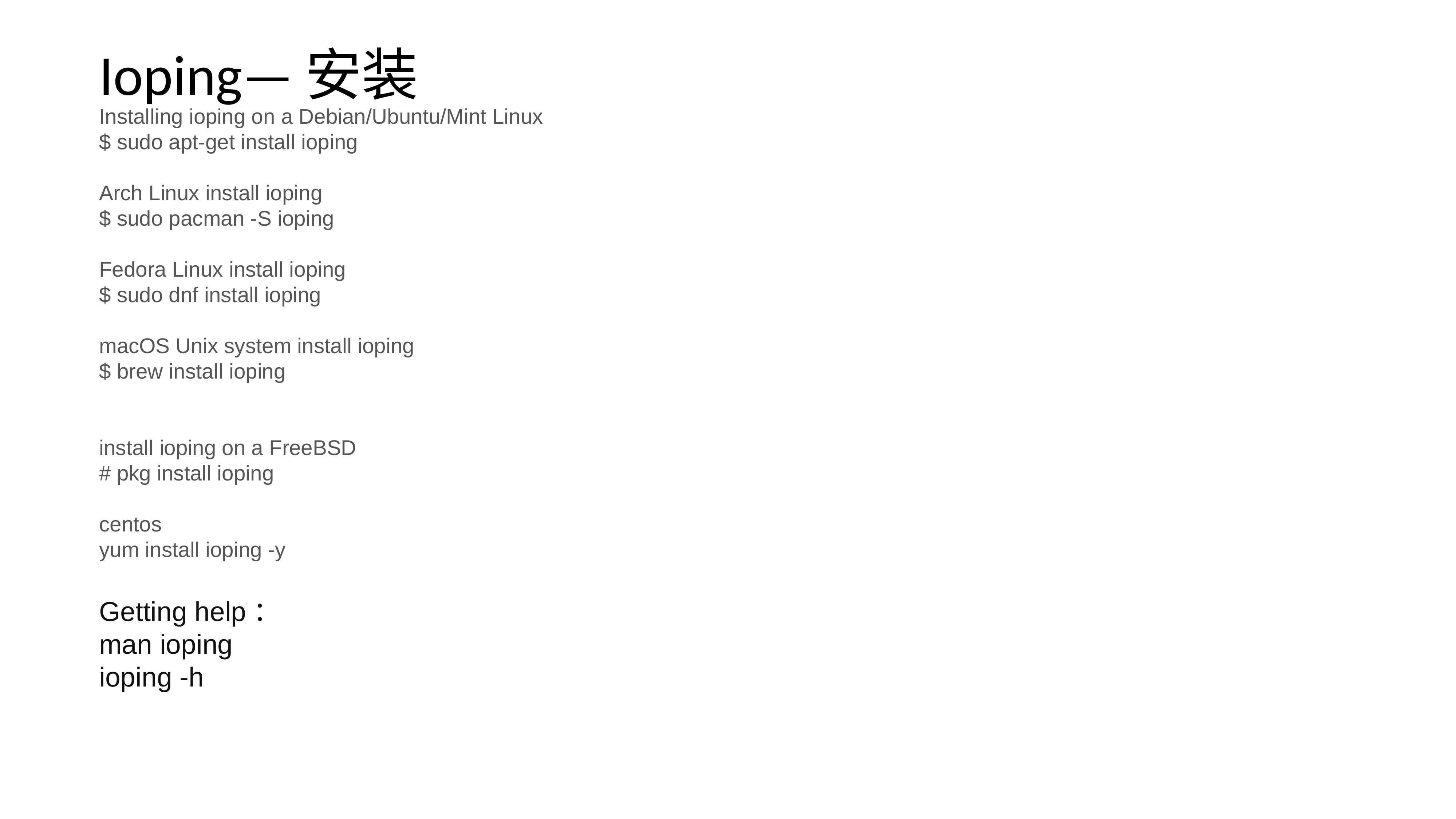

Ioping—安装
Installing ioping on a Debian/Ubuntu/Mint Linux
$ sudo apt-get install ioping

Arch Linux install ioping
$ sudo pacman -S ioping

Fedora Linux install ioping
$ sudo dnf install ioping

macOS Unix system install ioping
$ brew install ioping

install ioping on a FreeBSD
# pkg install ioping

centos
yum install ioping -y

Getting help：
man ioping
ioping -h